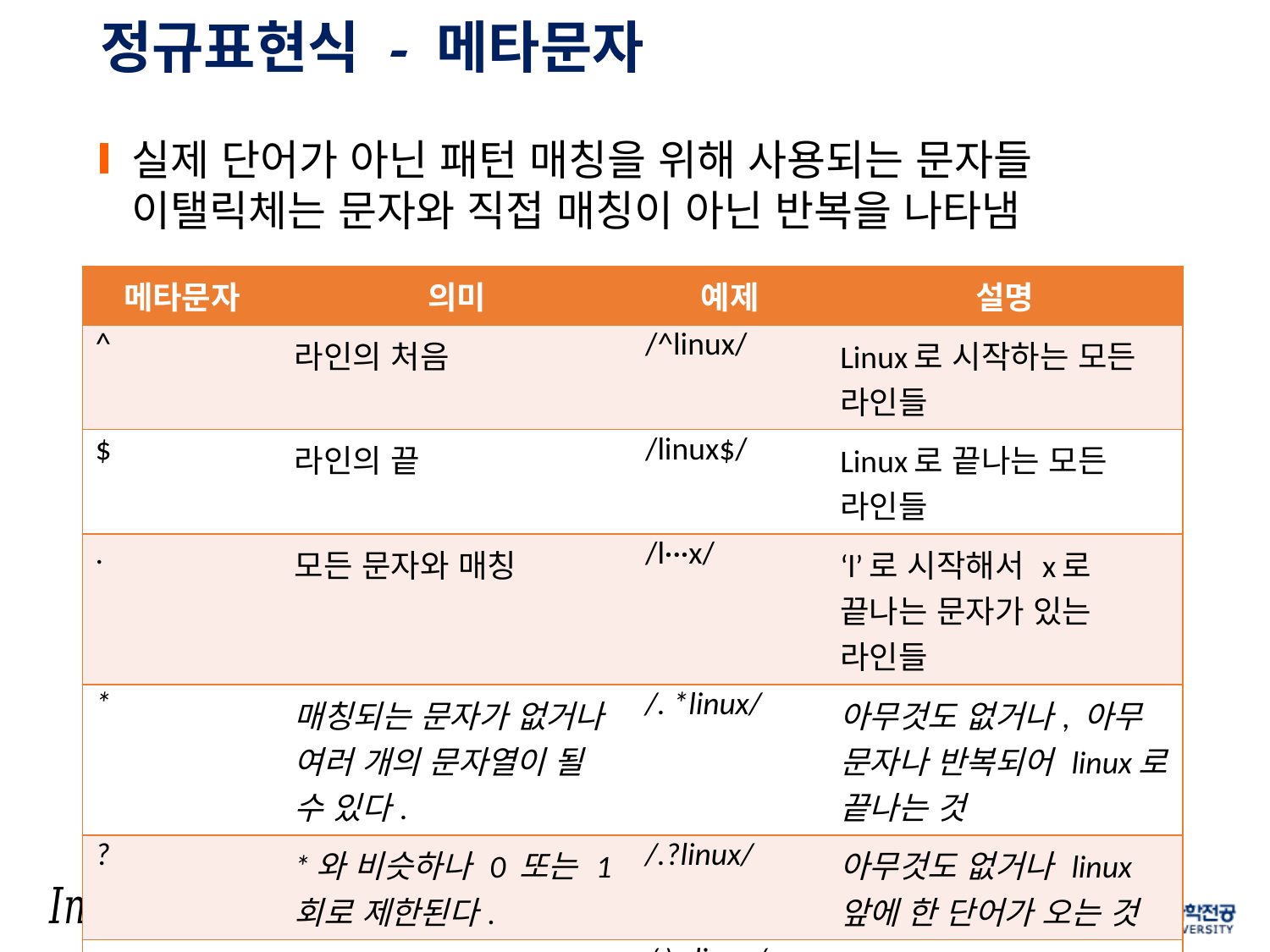

# 정규표현식 - 메타문자
실제 단어가 아닌 패턴 매칭을 위해 사용되는 문자들
이탤릭체는 문자와 직접 매칭이 아닌 반복을 나타냄
| 메타문자 | 의미 | 예제 | 설명 |
| --- | --- | --- | --- |
| ^ | 라인의 처음 | /^linux/ | Linux로 시작하는 모든 라인들 |
| $ | 라인의 끝 | /linux$/ | Linux로 끝나는 모든 라인들 |
| . | 모든 문자와 매칭 | /l···x/ | ‘l’로 시작해서 x로 끝나는 문자가 있는 라인들 |
| \* | 매칭되는 문자가 없거나 여러 개의 문자열이 될 수 있다. | /. \*linux/ | 아무것도 없거나, 아무 문자나 반복되어 linux로 끝나는 것 |
| ? | \*와 비슷하나 0 또는 1회로 제한된다. | /.?linux/ | 아무것도 없거나 linux앞에 한 단어가 오는 것 |
| + | \*와 비슷하나 1회 이상 | /.\+linux/ | Linux앞에 한 단어가 오는 것 |